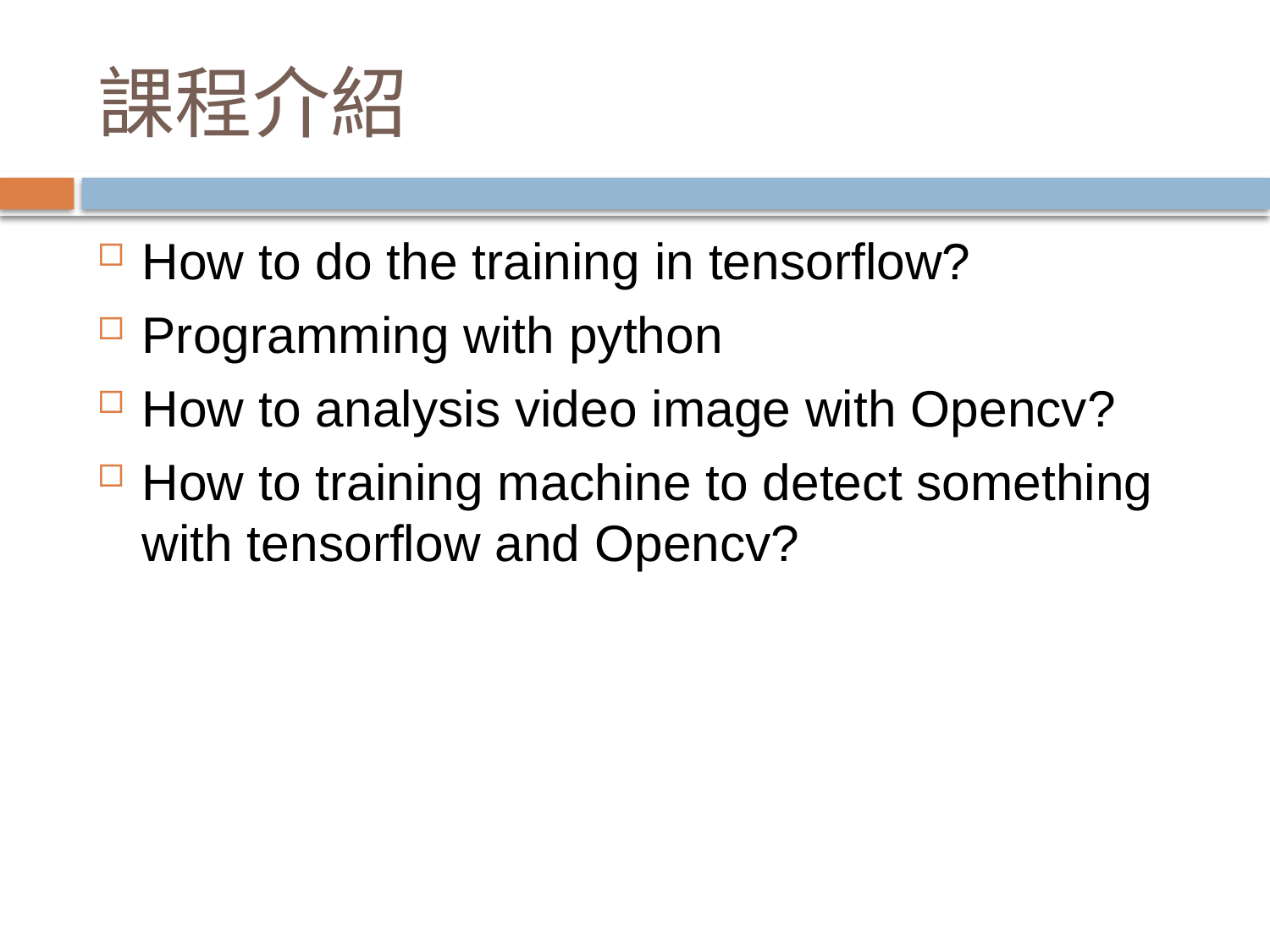

# 課程介紹
How to do the training in tensorflow?
Programming with python
How to analysis video image with Opencv?
How to training machine to detect something with tensorflow and Opencv?